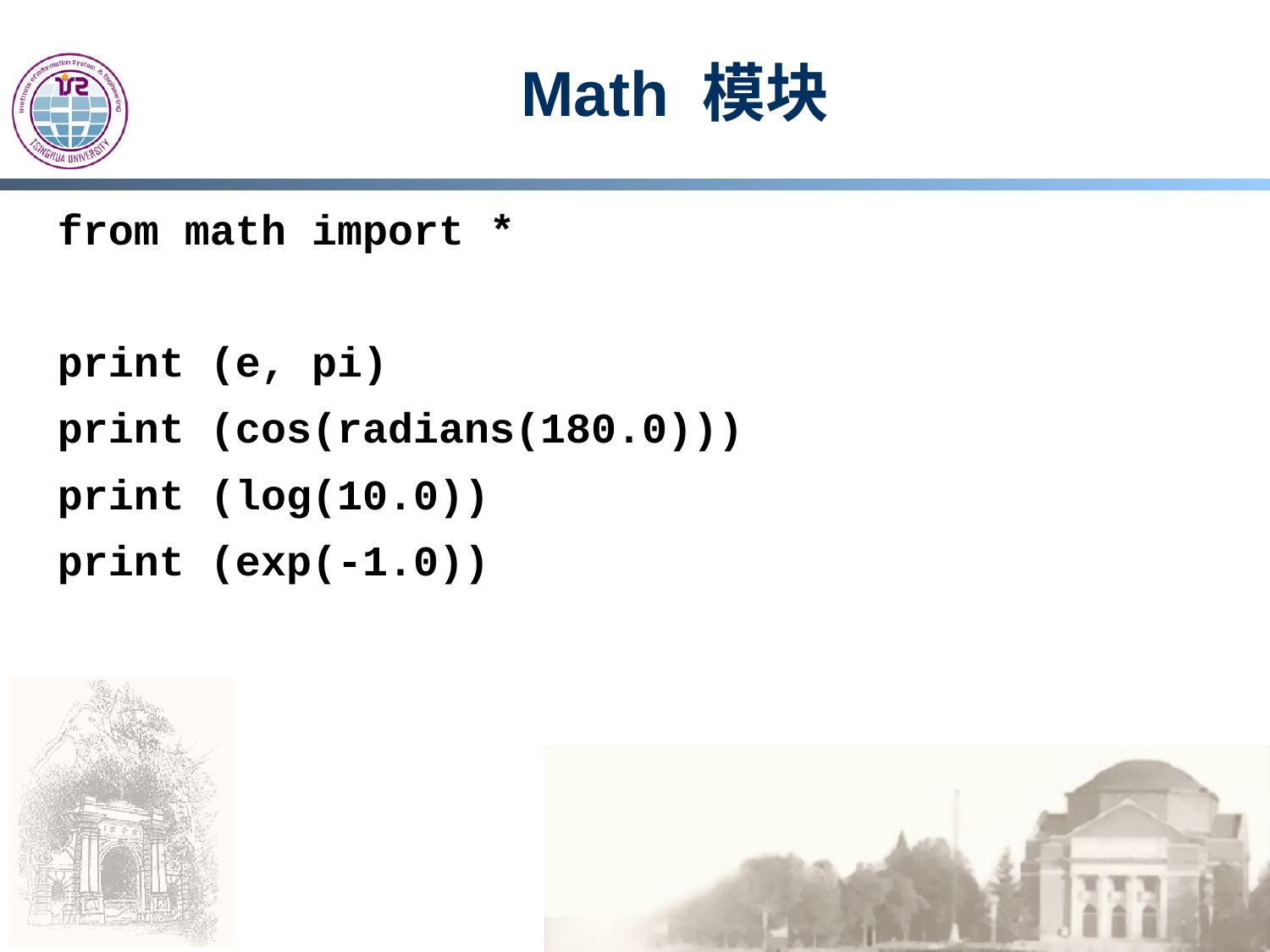

# Math 模块
from math import *

print (e, pi)
print (cos(radians(180.0)))
print (log(10.0))
print (exp(-1.0))